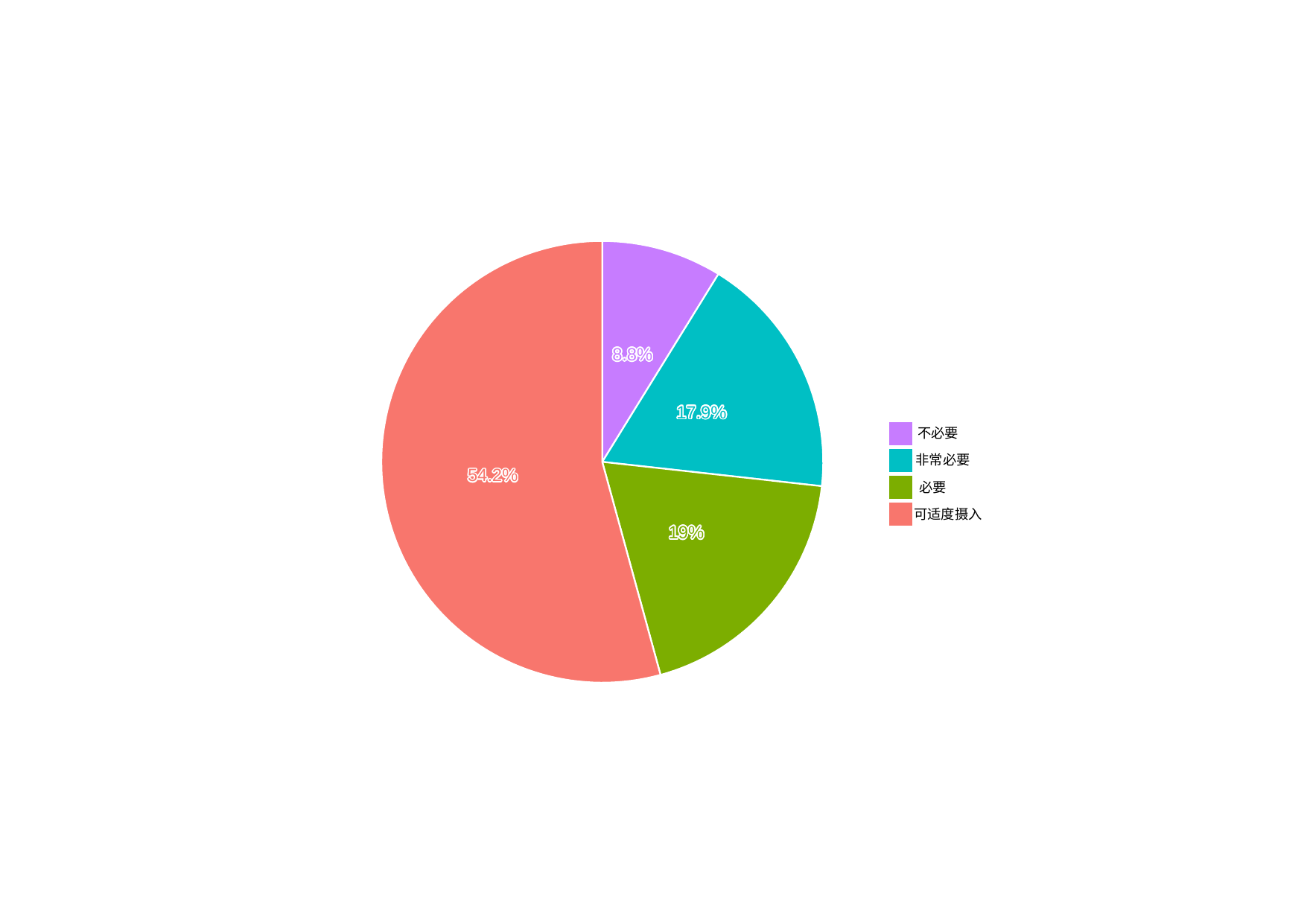

8.8%
8.8%
8.8%
8.8%
8.8%
8.8%
8.8%
8.8%
8.8%
8.8%
8.8%
8.8%
8.8%
8.8%
8.8%
8.8%
8.8%
17.9%
17.9%
17.9%
17.9%
17.9%
17.9%
17.9%
17.9%
17.9%
17.9%
17.9%
17.9%
17.9%
17.9%
17.9%
17.9%
17.9%

不必要

非常必要

54.2%
54.2%
54.2%
54.2%
54.2%
54.2%
54.2%
54.2%
54.2%
54.2%
54.2%
54.2%
54.2%
54.2%
54.2%
54.2%
54.2%

必要

可适度摄入
19%
19%
19%
19%
19%
19%
19%
19%
19%
19%
19%
19%
19%
19%
19%
19%
19%